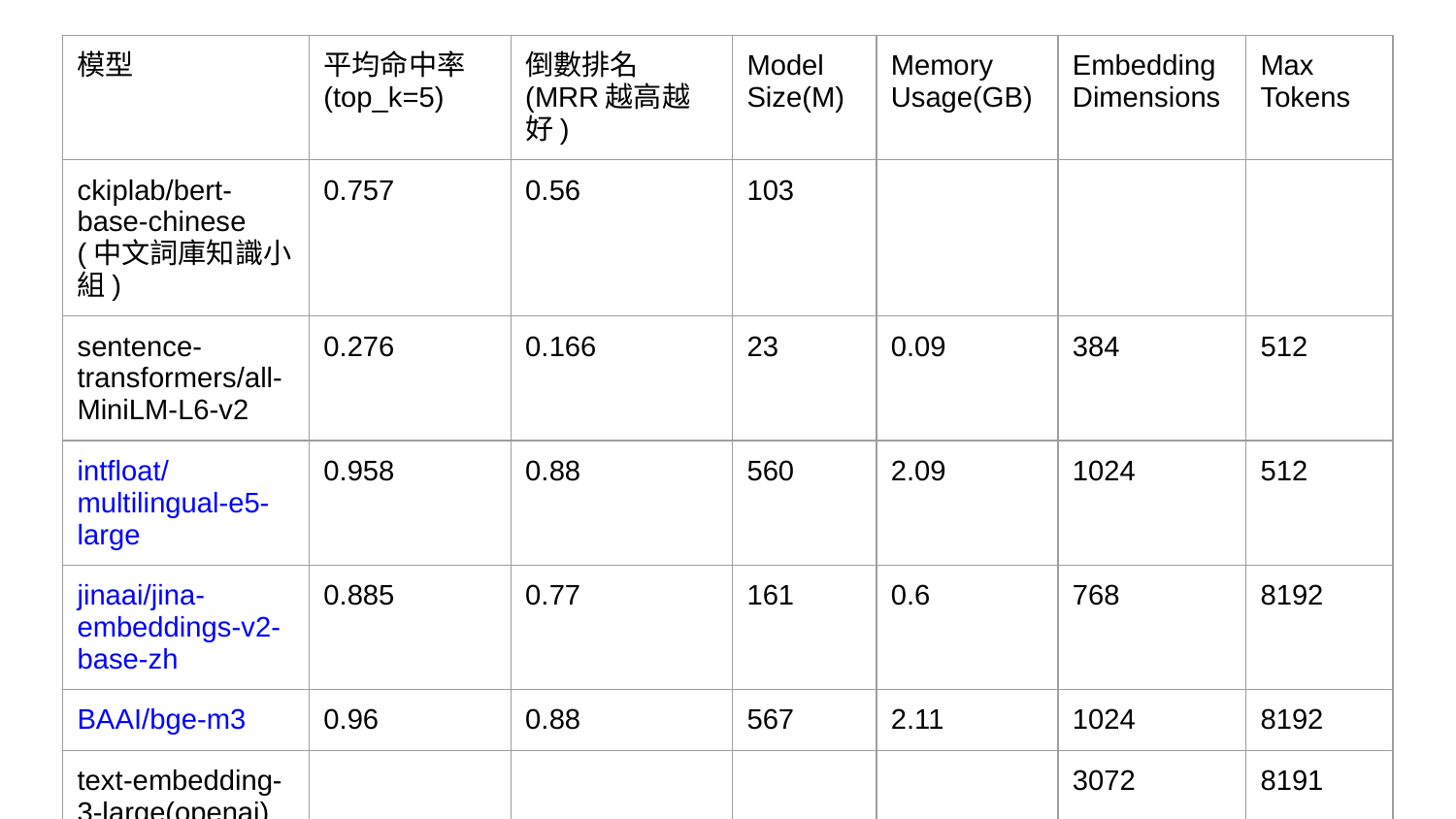

| 模型 | 平均命中率(top\_k=5) | 倒數排名(MRR越高越好) | Model Size(M) | Memory Usage(GB) | Embedding Dimensions | Max Tokens |
| --- | --- | --- | --- | --- | --- | --- |
| ckiplab/bert-base-chinese (中文詞庫知識小組) | 0.757 | 0.56 | 103 |  |  |  |
| sentence-transformers/all-MiniLM-L6-v2 | 0.276 | 0.166 | 23 | 0.09 | 384 | 512 |
| intfloat/multilingual-e5-large | 0.958 | 0.88 | 560 | 2.09 | 1024 | 512 |
| jinaai/jina-embeddings-v2-base-zh | 0.885 | 0.77 | 161 | 0.6 | 768 | 8192 |
| BAAI/bge-m3 | 0.96 | 0.88 | 567 | 2.11 | 1024 | 8192 |
| text-embedding-3-large(openai) |  |  |  |  | 3072 | 8191 |